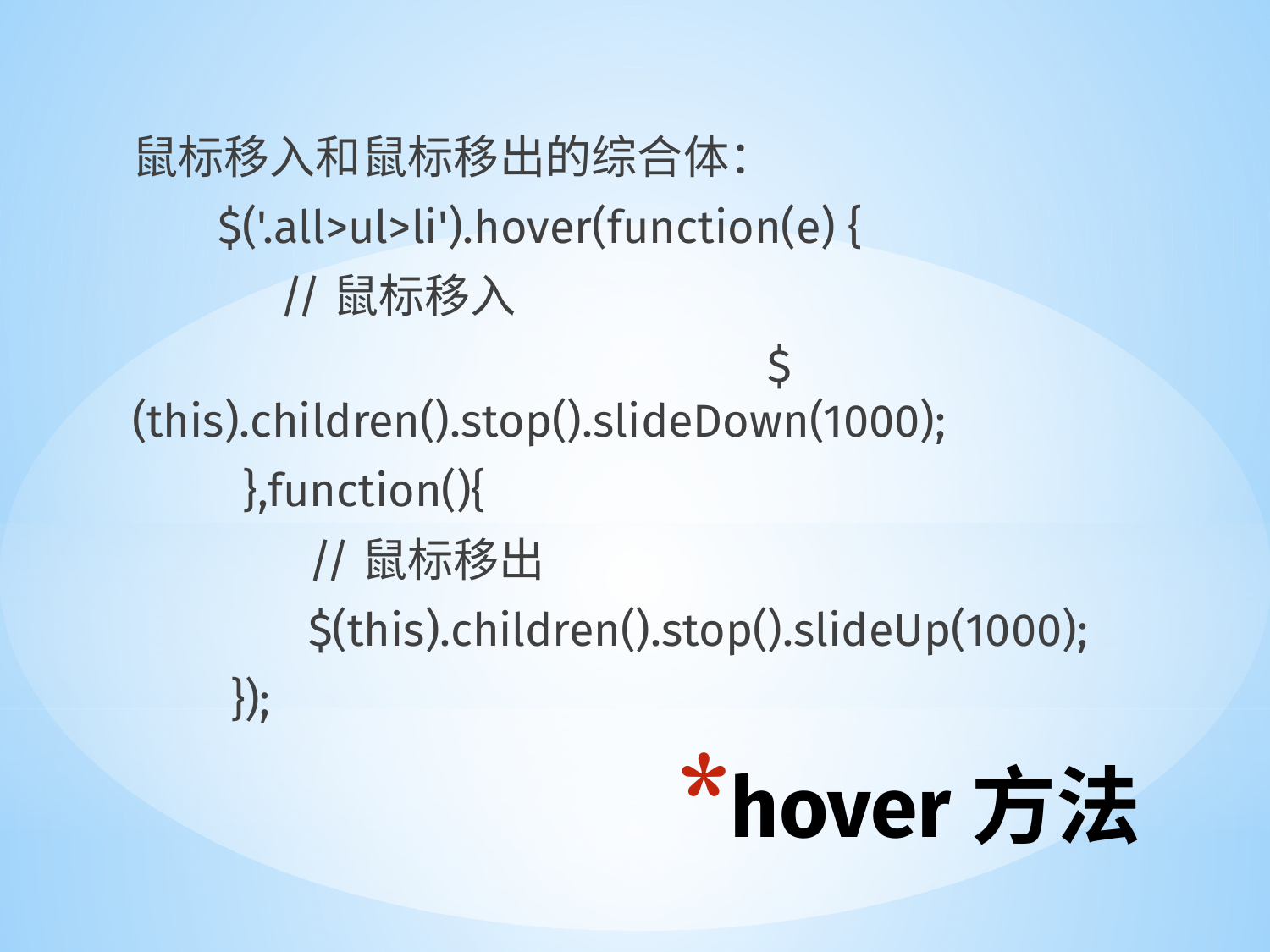

鼠标移入和鼠标移出的综合体：
       $('.all>ul>li').hover(function(e) {
            //鼠标移入
		 	 		$(this).children().stop().slideDown(1000);
         },function(){
	    //鼠标移出
	    $(this).children().stop().slideUp(1000);
        });
# hover方法